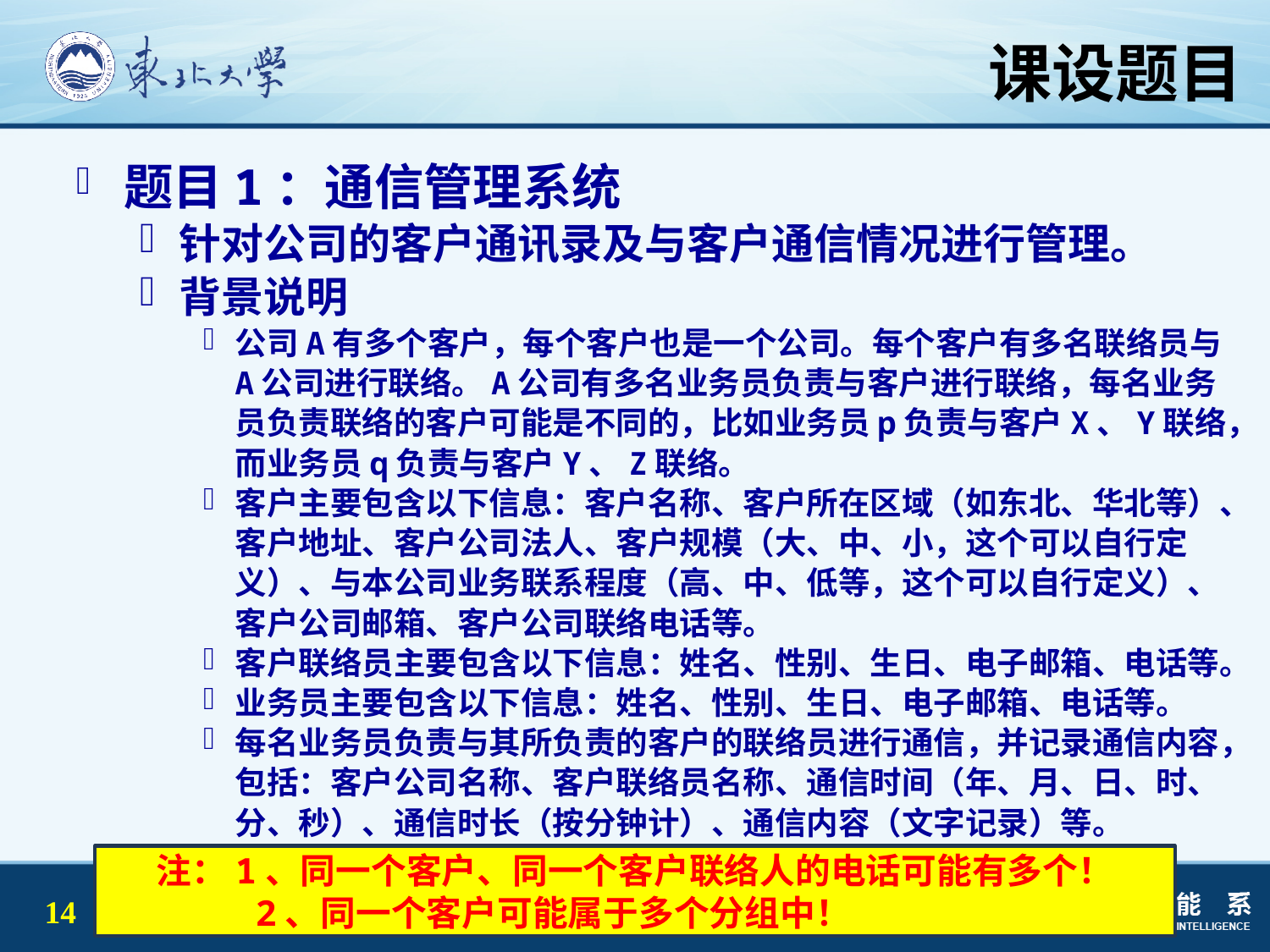

# 课设题目
题目1：通信管理系统
针对公司的客户通讯录及与客户通信情况进行管理。
背景说明
公司A有多个客户，每个客户也是一个公司。每个客户有多名联络员与A公司进行联络。A公司有多名业务员负责与客户进行联络，每名业务员负责联络的客户可能是不同的，比如业务员p负责与客户X、Y联络，而业务员q负责与客户Y、Z联络。
客户主要包含以下信息：客户名称、客户所在区域（如东北、华北等）、客户地址、客户公司法人、客户规模（大、中、小，这个可以自行定义）、与本公司业务联系程度（高、中、低等，这个可以自行定义）、客户公司邮箱、客户公司联络电话等。
客户联络员主要包含以下信息：姓名、性别、生日、电子邮箱、电话等。
业务员主要包含以下信息：姓名、性别、生日、电子邮箱、电话等。
每名业务员负责与其所负责的客户的联络员进行通信，并记录通信内容，包括：客户公司名称、客户联络员名称、通信时间（年、月、日、时、分、秒）、通信时长（按分钟计）、通信内容（文字记录）等。

注：1、同一个客户、同一个客户联络人的电话可能有多个！
       2、同一个客户可能属于多个分组中！